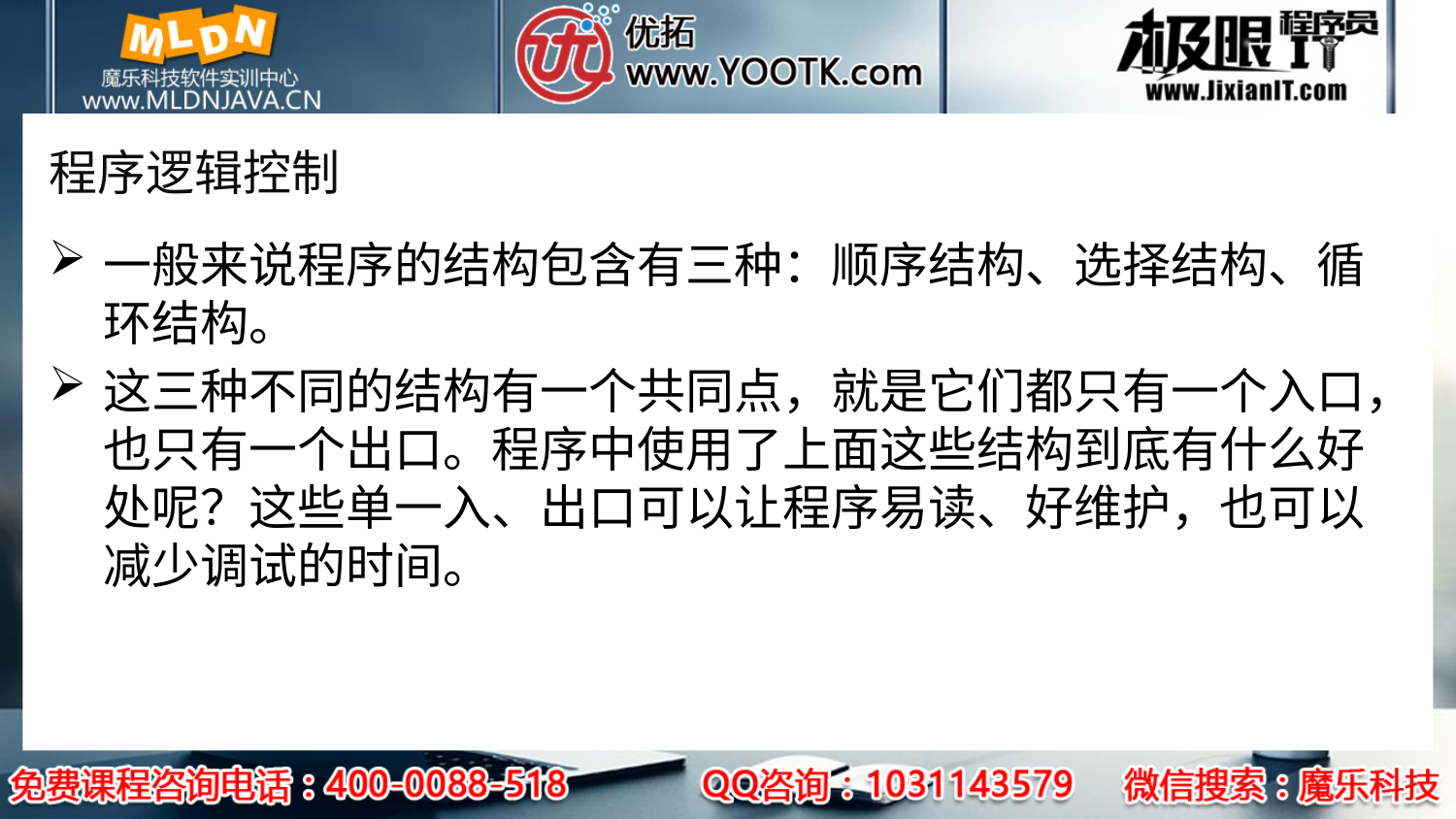

# 程序逻辑控制
一般来说程序的结构包含有三种：顺序结构、选择结构、循环结构。
这三种不同的结构有一个共同点，就是它们都只有一个入口，也只有一个出口。程序中使用了上面这些结构到底有什么好处呢？这些单一入、出口可以让程序易读、好维护，也可以减少调试的时间。